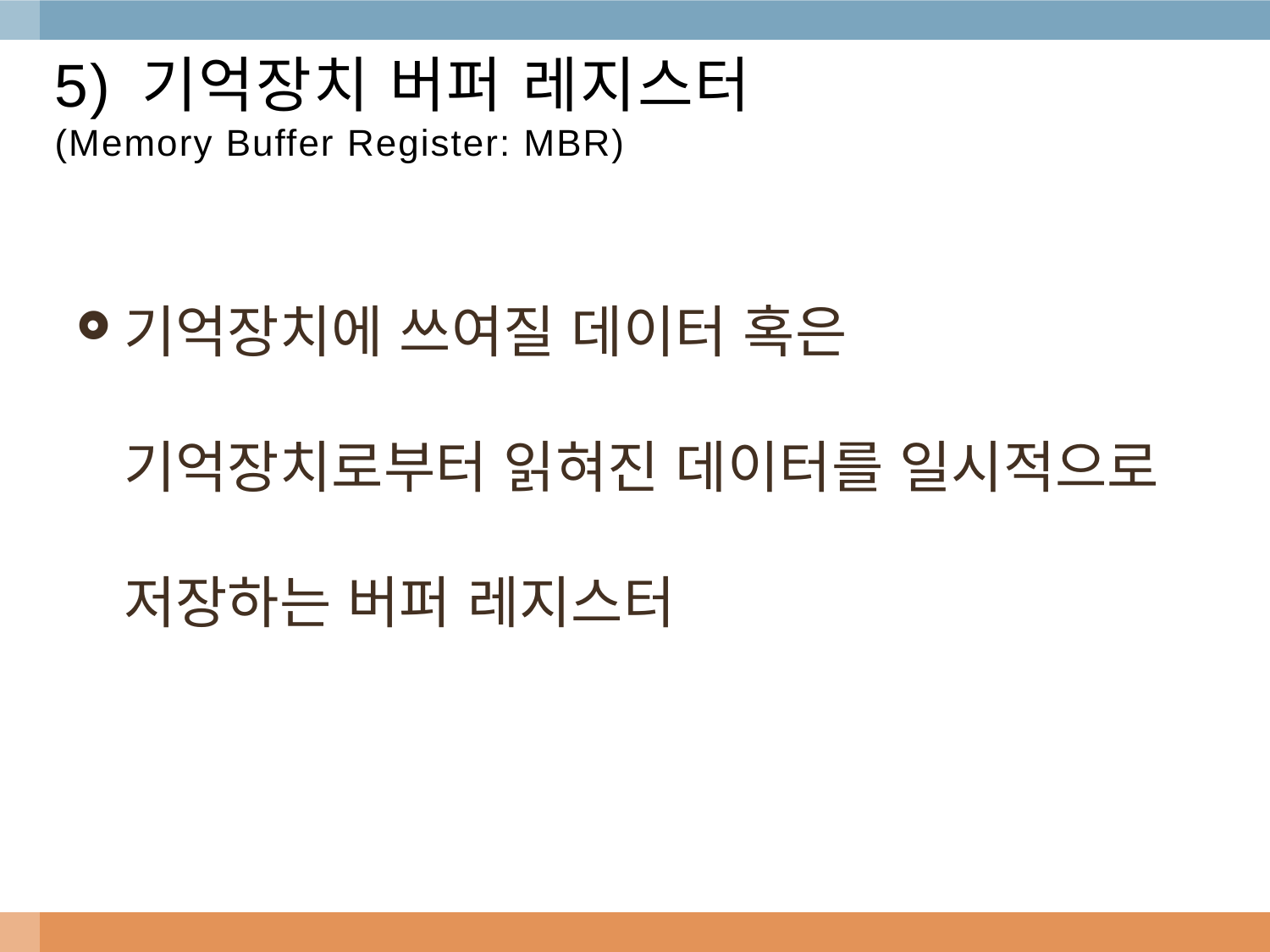

# 5) 기억장치 버퍼 레지스터 (Memory Buffer Register: MBR)
기억장치에 쓰여질 데이터 혹은 기억장치로부터 읽혀진 데이터를 일시적으로 저장하는 버퍼 레지스터